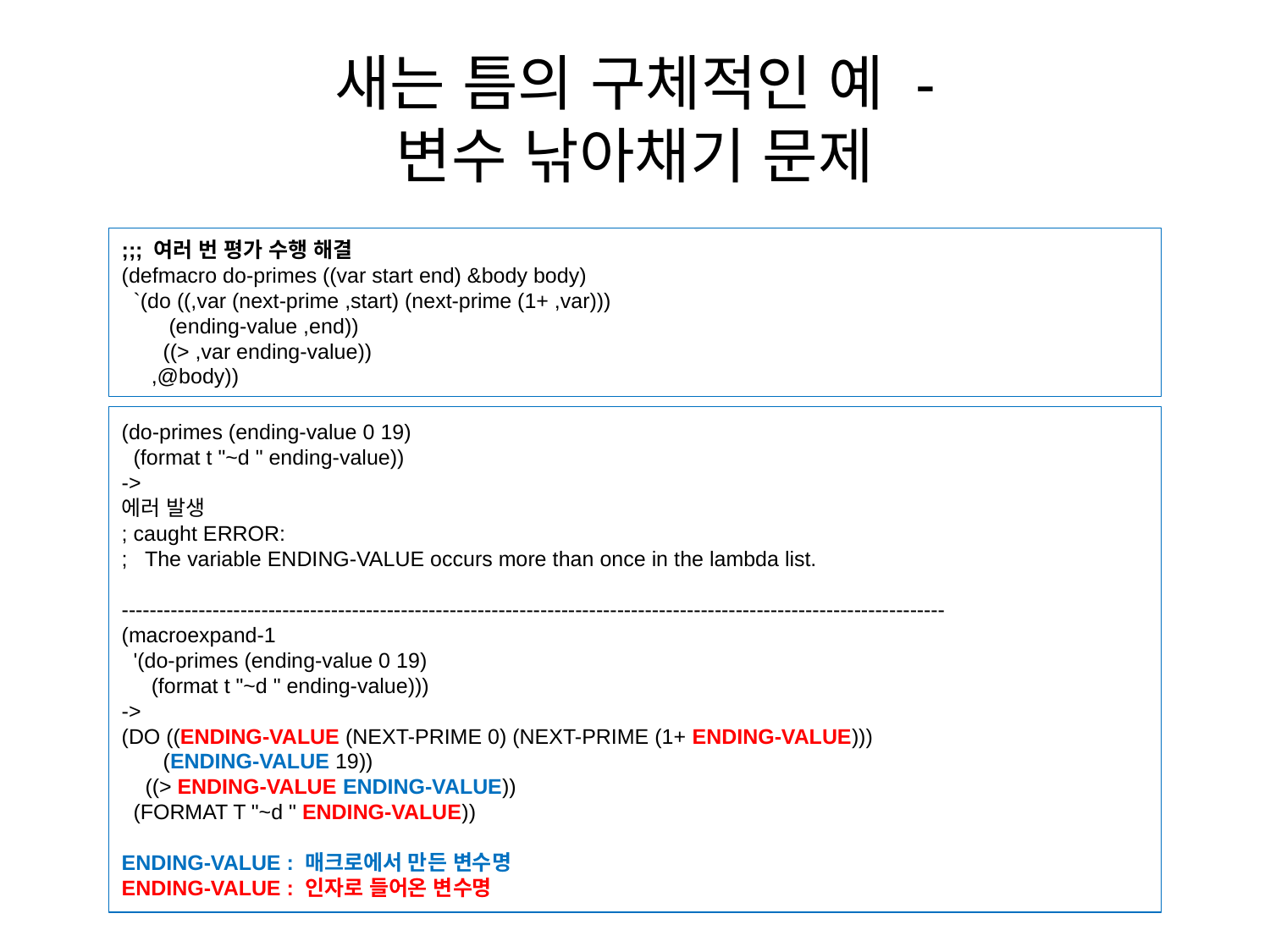

# 새는 틈의 구체적인 예 - 변수 낚아채기 문제
;;; 여러 번 평가 수행 해결
(defmacro do-primes ((var start end) &body body)
  `(do ((,var (next-prime ,start) (next-prime (1+ ,var)))
        (ending-value ,end))
       ((> ,var ending-value))
     ,@body))
(do-primes (ending-value 0 19)
  (format t "~d " ending-value))
->
에러 발생
; caught ERROR:
;   The variable ENDING-VALUE occurs more than once in the lambda list.

----------------------------------------------------------------------------------------------------------------------
(macroexpand-1
  '(do-primes (ending-value 0 19)
     (format t "~d " ending-value)))
->
(DO ((ENDING-VALUE (NEXT-PRIME 0) (NEXT-PRIME (1+ ENDING-VALUE)))
       (ENDING-VALUE 19))
    ((> ENDING-VALUE ENDING-VALUE))
  (FORMAT T "~d " ENDING-VALUE))

ENDING-VALUE : 매크로에서 만든 변수명
ENDING-VALUE : 인자로 들어온 변수명